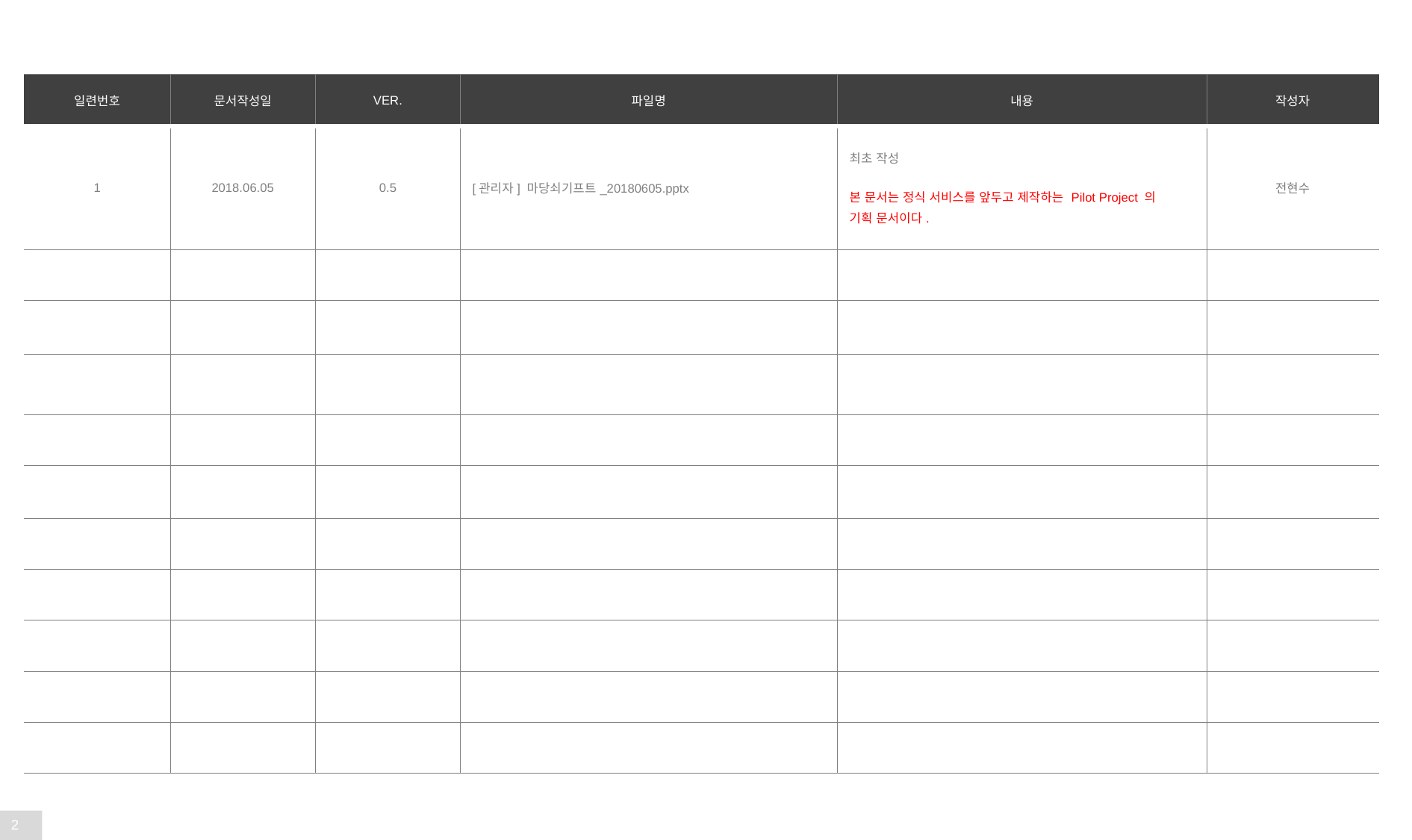

| 일련번호 | 문서작성일 | VER. | 파일명 | 내용 | 작성자 |
| --- | --- | --- | --- | --- | --- |
| 1 | 2018.06.05 | 0.5 | [관리자] 마당쇠기프트\_20180605.pptx | 최초 작성 본 문서는 정식 서비스를 앞두고 제작하는 Pilot Project 의 기획 문서이다. | 전현수 |
|  |  |  |  |  |  |
|  |  |  |  |  |  |
|  |  |  |  |  |  |
|  |  |  |  |  |  |
|  |  |  |  |  |  |
|  |  |  |  |  |  |
|  |  |  |  |  |  |
|  |  |  |  |  |  |
|  |  |  |  |  |  |
|  |  |  |  |  |  |
2